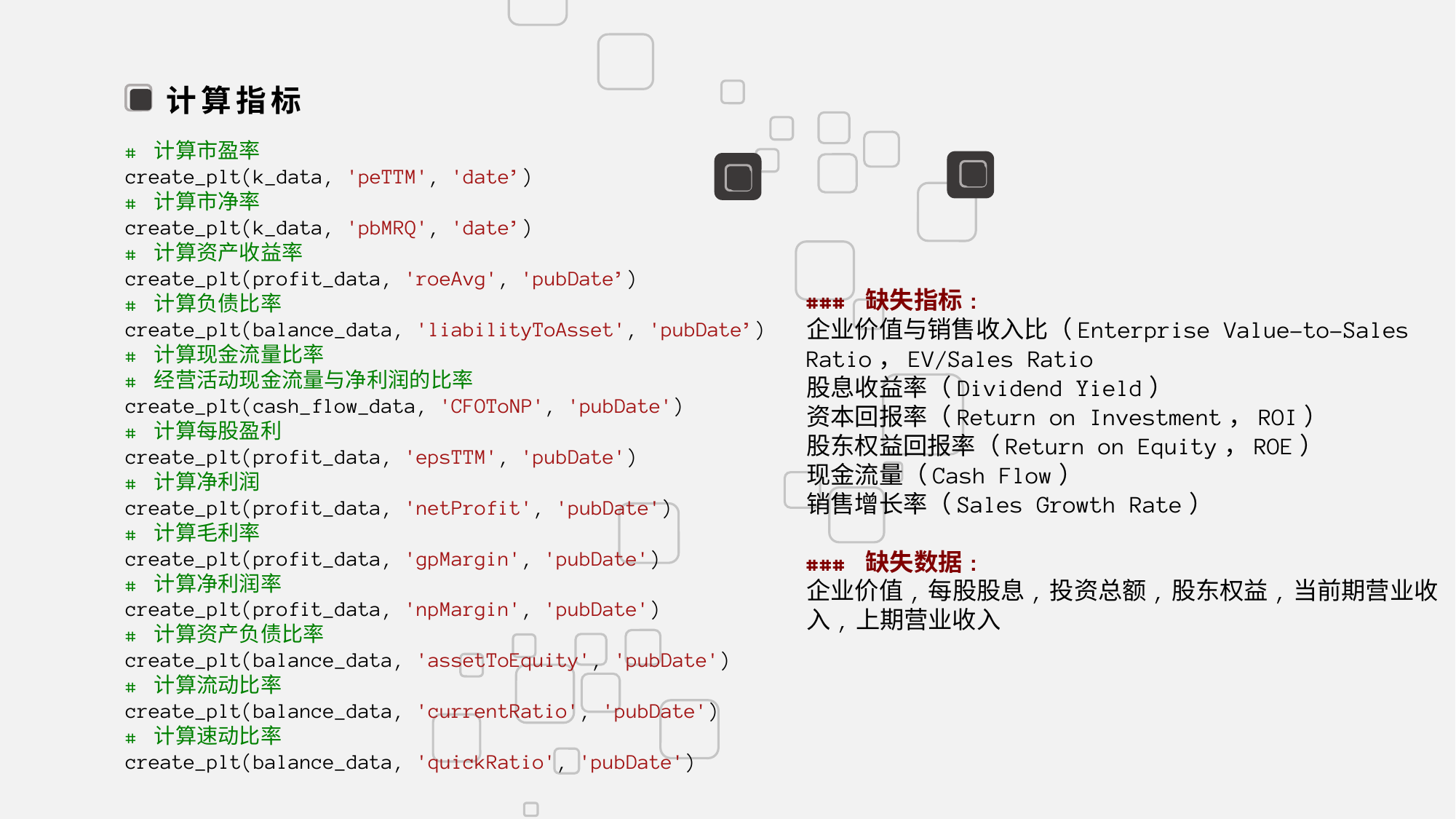

计算指标

# 计算市盈率
create_plt(k_data, 'peTTM', 'date’)
# 计算市净率
create_plt(k_data, 'pbMRQ', 'date’)
# 计算资产收益率
create_plt(profit_data, 'roeAvg', 'pubDate’)
# 计算负债比率
create_plt(balance_data, 'liabilityToAsset', 'pubDate’)
# 计算现金流量比率
# 经营活动现金流量与净利润的比率
create_plt(cash_flow_data, 'CFOToNP', 'pubDate')
# 计算每股盈利
create_plt(profit_data, 'epsTTM', 'pubDate')
# 计算净利润
create_plt(profit_data, 'netProfit', 'pubDate')
# 计算毛利率
create_plt(profit_data, 'gpMargin', 'pubDate')
# 计算净利润率
create_plt(profit_data, 'npMargin', 'pubDate')
# 计算资产负债比率
create_plt(balance_data, 'assetToEquity', 'pubDate')
# 计算流动比率
create_plt(balance_data, 'currentRatio', 'pubDate')
# 计算速动比率
create_plt(balance_data, 'quickRatio', 'pubDate')

### 缺失指标:
企业价值与销售收入比（Enterprise Value-to-Sales Ratio，EV/Sales Ratio
股息收益率（Dividend Yield）
资本回报率（Return on Investment，ROI）
股东权益回报率（Return on Equity，ROE）
现金流量（Cash Flow）
销售增长率（Sales Growth Rate）
### 缺失数据:
企业价值,每股股息,投资总额,股东权益,当前期营业收入,上期营业收入